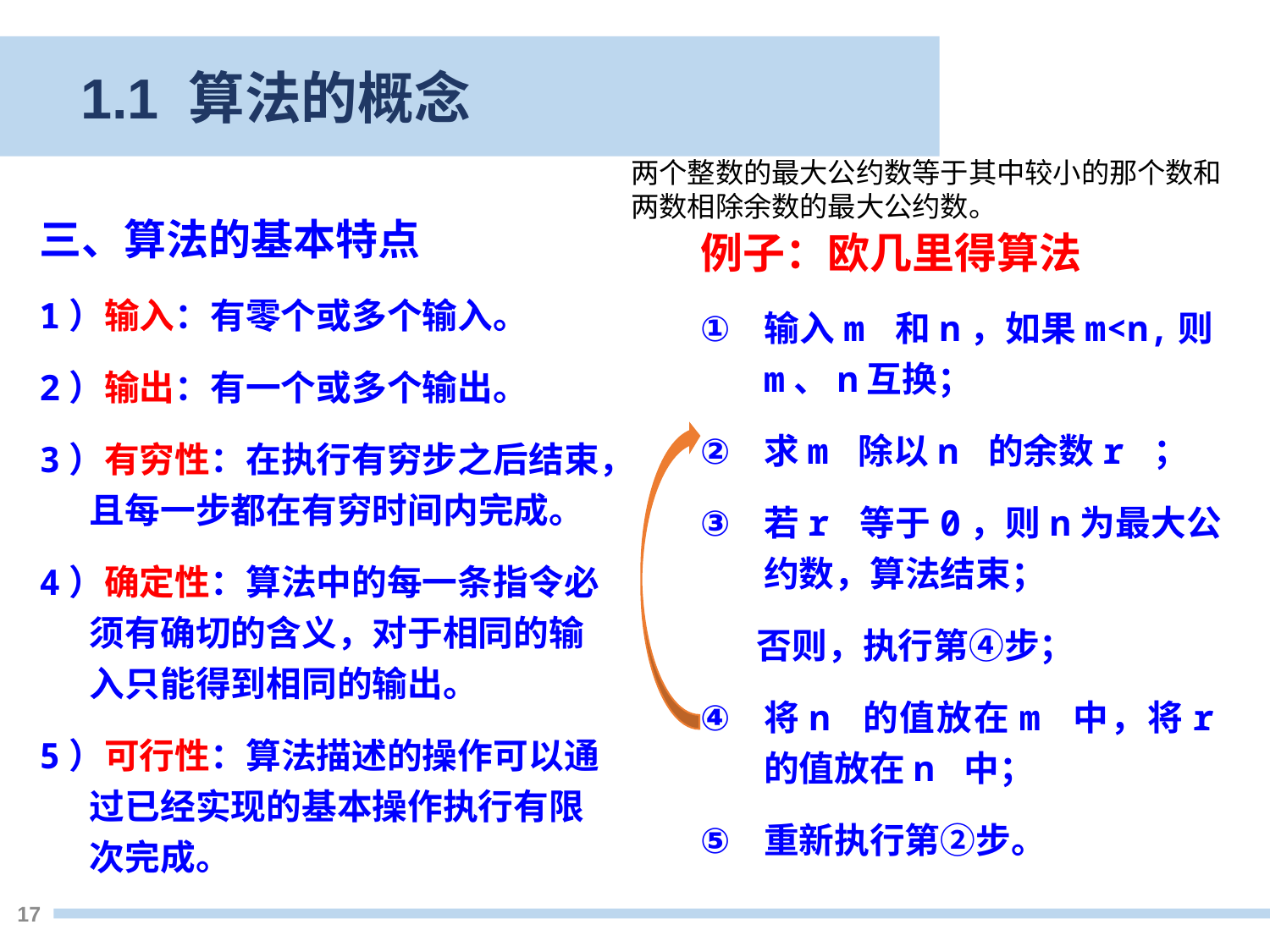

1.1 算法的概念
两个整数的最大公约数等于其中较小的那个数和两数相除余数的最大公约数。
三、算法的基本特点
1）输入：有零个或多个输入。
2）输出：有一个或多个输出。
3）有穷性：在执行有穷步之后结束，且每一步都在有穷时间内完成。
4）确定性：算法中的每一条指令必须有确切的含义，对于相同的输入只能得到相同的输出。
5）可行性：算法描述的操作可以通过已经实现的基本操作执行有限次完成。

例子：欧几里得算法
输入m 和n，如果m<n,则m、n互换；
求m 除以n 的余数r ；
若r 等于0，则n为最大公约数，算法结束；
      否则，执行第④步；
将n 的值放在m 中，将r的值放在n 中；
重新执行第②步。

17